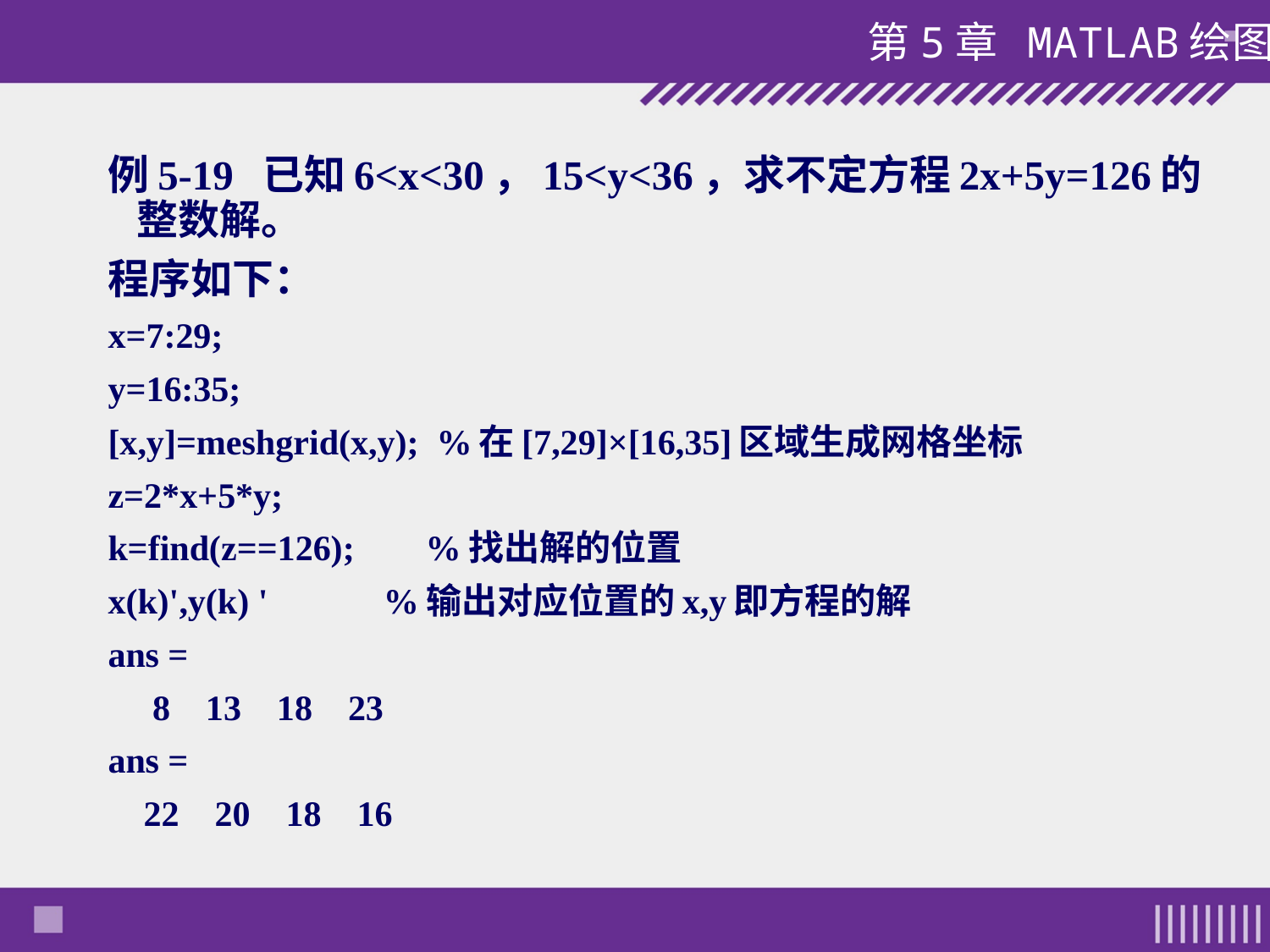

#
例5-19  已知6<x<30，15<y<36，求不定方程2x+5y=126的整数解。
程序如下：
x=7:29;
y=16:35;
[x,y]=meshgrid(x,y);  %在[7,29]×[16,35]区域生成网格坐标
z=2*x+5*y;
k=find(z==126);        %找出解的位置
x(k)',y(k) '             %输出对应位置的x,y即方程的解
ans =
     8    13    18    23
ans =
    22    20    18    16